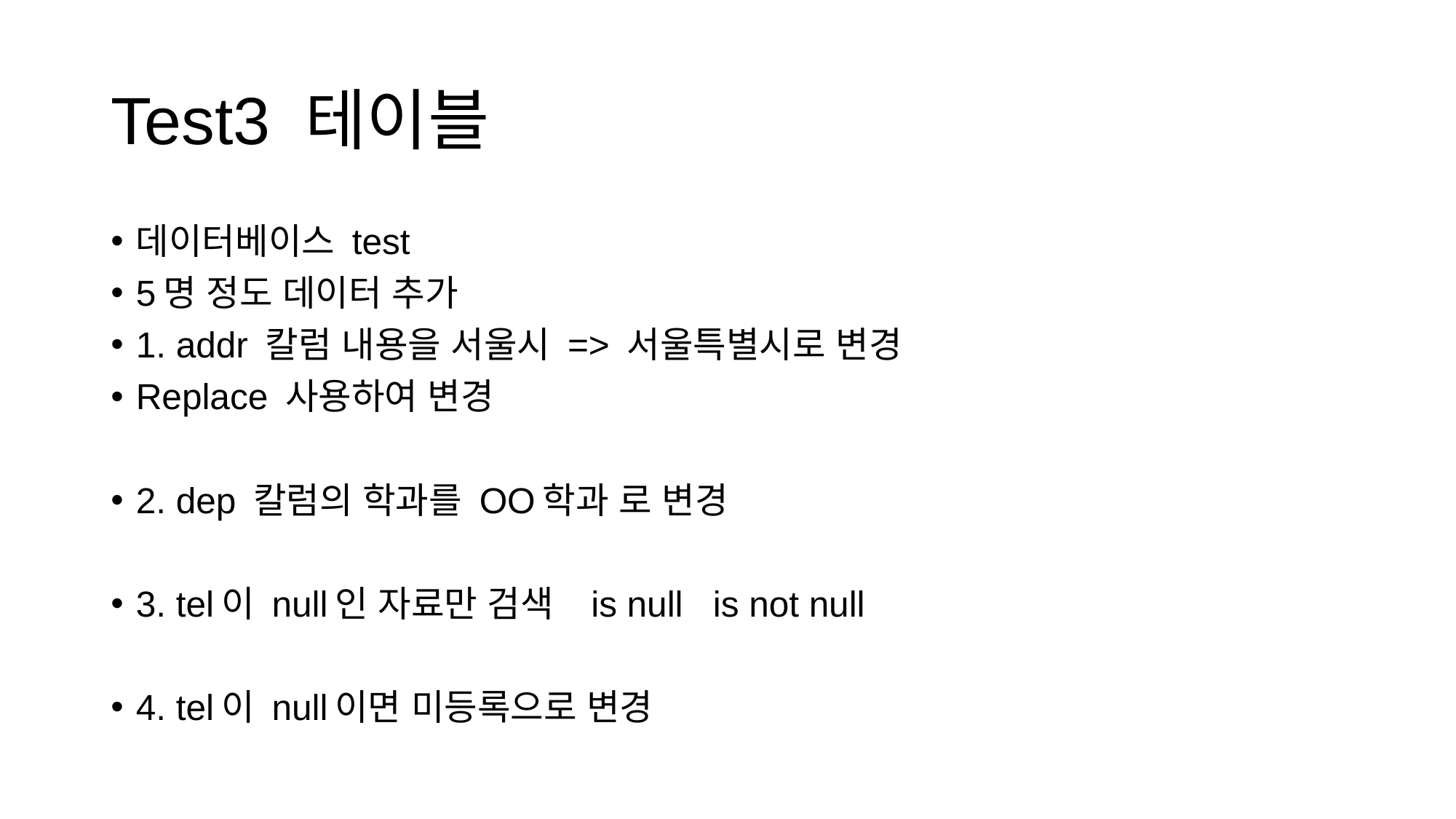

# Test3 테이블
데이터베이스 test
5명 정도 데이터 추가
1. addr 칼럼 내용을 서울시 => 서울특별시로 변경
Replace 사용하여 변경

2. dep 칼럼의 학과를 OO학과 로 변경

3. tel이 null인 자료만 검색   is null   is not null

4. tel이 null이면 미등록으로 변경